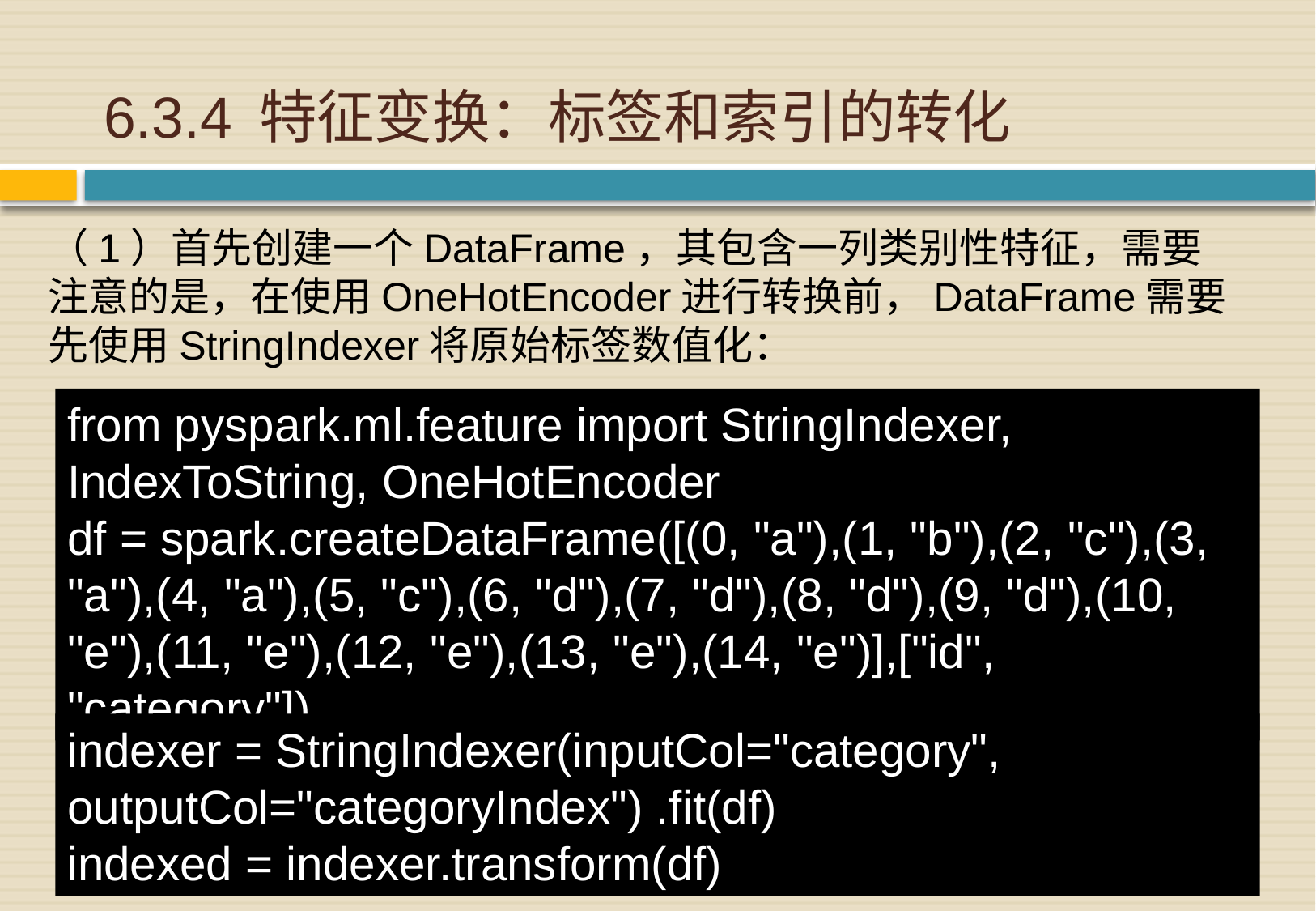

# 6.3.4 特征变换：标签和索引的转化
（1）首先创建一个DataFrame，其包含一列类别性特征，需要注意的是，在使用OneHotEncoder进行转换前，DataFrame需要先使用StringIndexer将原始标签数值化：
from pyspark.ml.feature import StringIndexer, IndexToString, OneHotEncoder
df = spark.createDataFrame([(0, "a"),(1, "b"),(2, "c"),(3, "a"),(4, "a"),(5, "c"),(6, "d"),(7, "d"),(8, "d"),(9, "d"),(10, "e"),(11, "e"),(12, "e"),(13, "e"),(14, "e")],["id", "category"])
indexer = StringIndexer(inputCol="category", outputCol="categoryIndex") .fit(df)
indexed = indexer.transform(df)